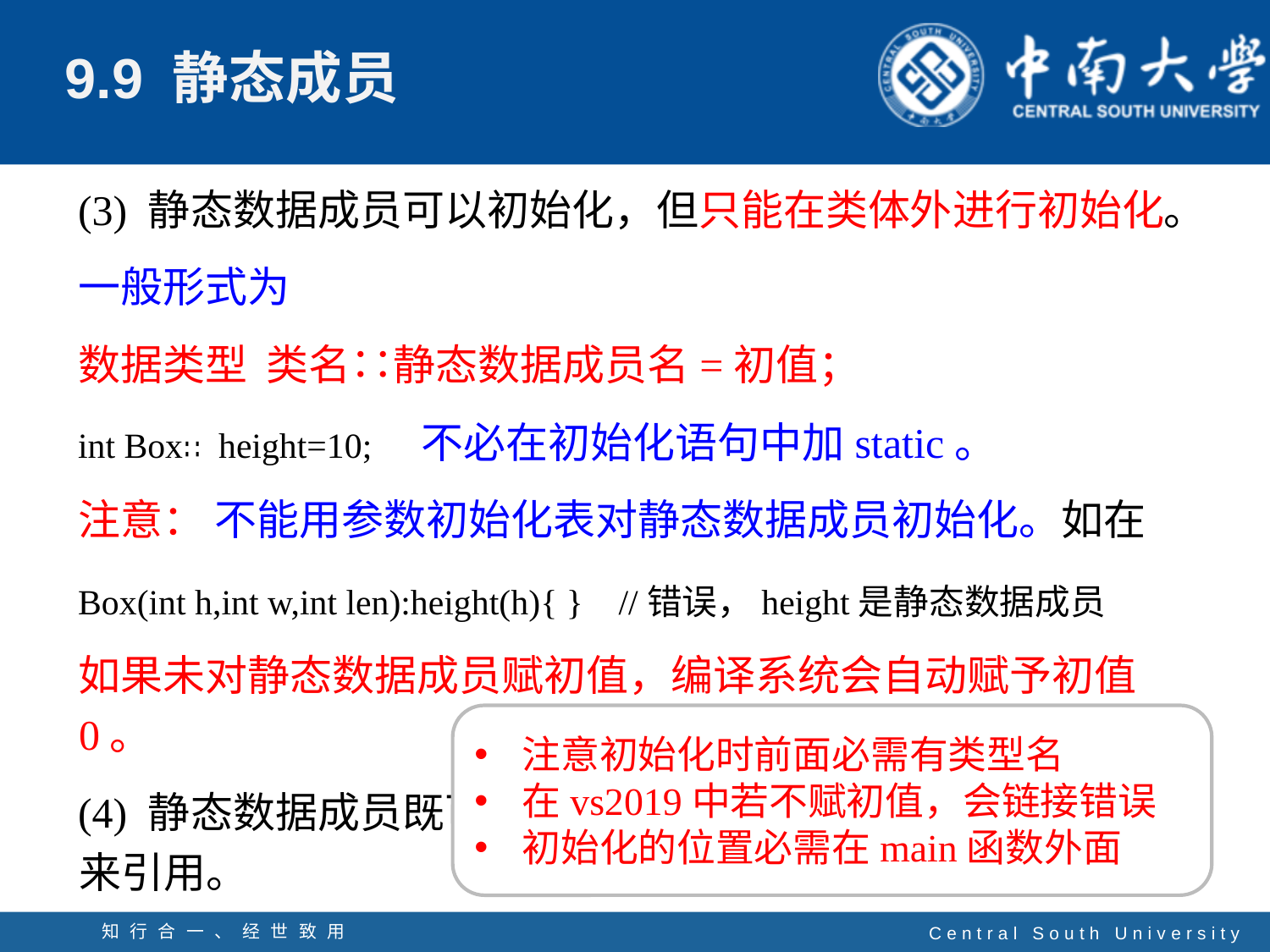

(3) 静态数据成员可以初始化，但只能在类体外进行初始化。
一般形式为
数据类型  类名∷静态数据成员名=初值；
int Box∷height=10;    不必在初始化语句中加static。
注意： 不能用参数初始化表对静态数据成员初始化。如在
Box(int h,int w,int len):height(h){ }    //错误，height是静态数据成员
如果未对静态数据成员赋初值，编译系统会自动赋予初值0。
(4) 静态数据成员既可以通过对象名引用，也可以通过类名来引用。
注意初始化时前面必需有类型名
在vs2019中若不赋初值，会链接错误
初始化的位置必需在main函数外面

知行合一、经世致用
自强不息 厚德载物
Central South University